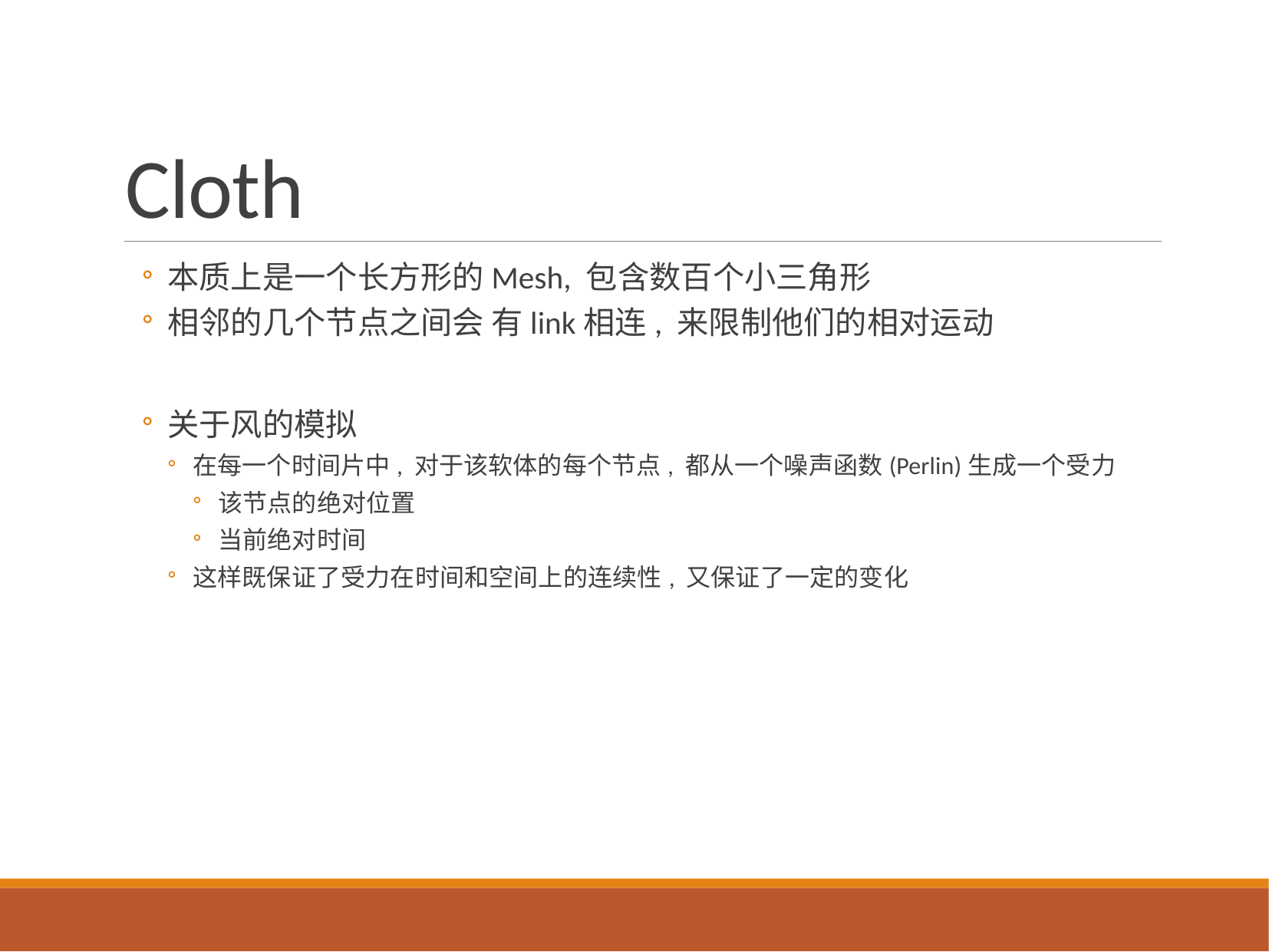

# Cloth
本质上是一个长方形的Mesh, 包含数百个小三角形
相邻的几个节点之间会 有link相连, 来限制他们的相对运动

关于风的模拟
在每一个时间片中, 对于该软体的每个节点, 都从一个噪声函数(Perlin)生成一个受力
该节点的绝对位置
当前绝对时间
这样既保证了受力在时间和空间上的连续性, 又保证了一定的变化